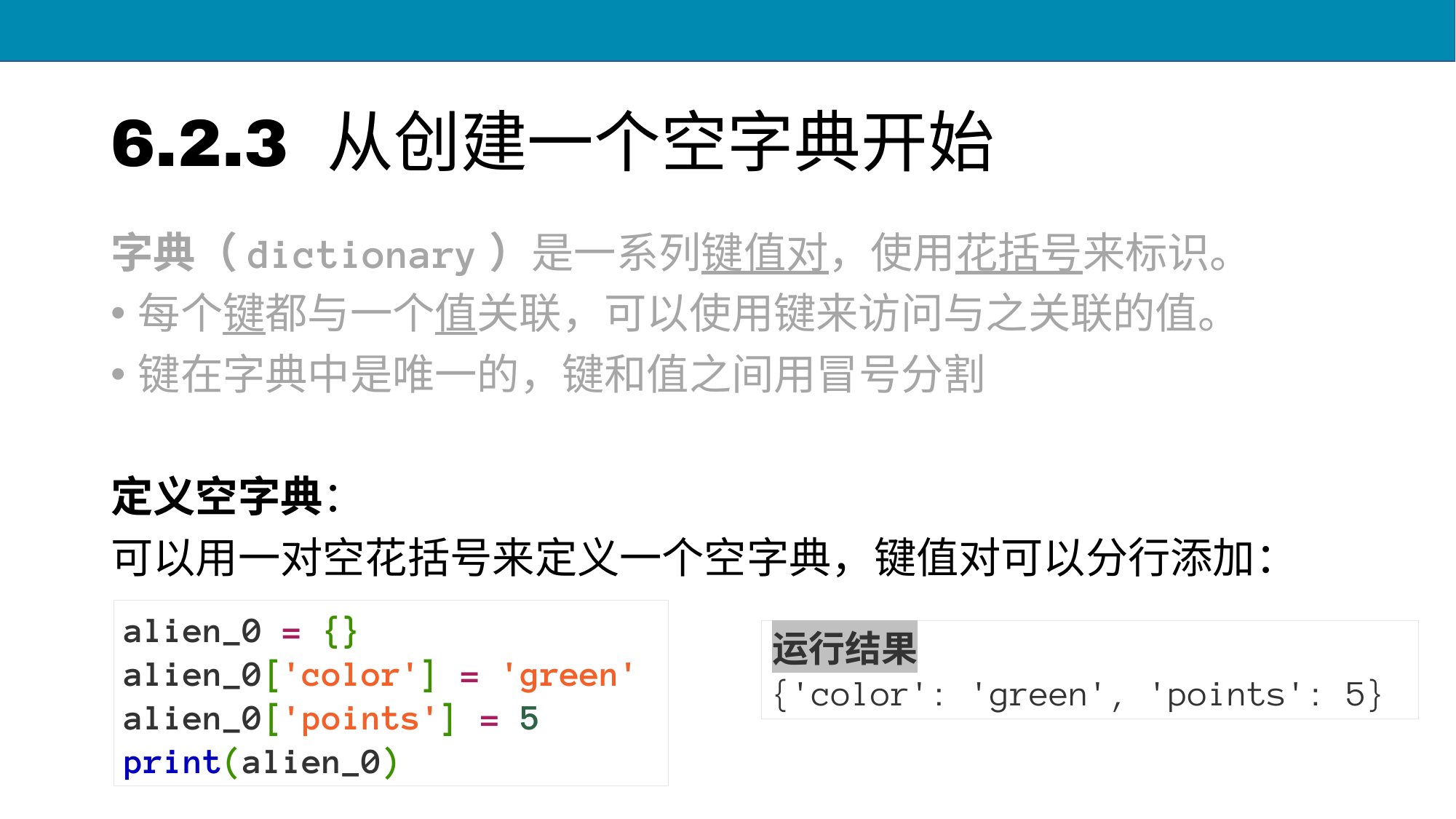

# 6.2.3 从创建一个空字典开始
字典（dictionary）是一系列键值对，使用花括号来标识。
每个键都与一个值关联，可以使用键来访问与之关联的值。
键在字典中是唯一的，键和值之间用冒号分割

定义空字典：
可以用一对空花括号来定义一个空字典，键值对可以分行添加：
alien_0 = {}
alien_0['color'] = 'green'
alien_0['points'] = 5
print(alien_0)
运行结果
{'color': 'green', 'points': 5}